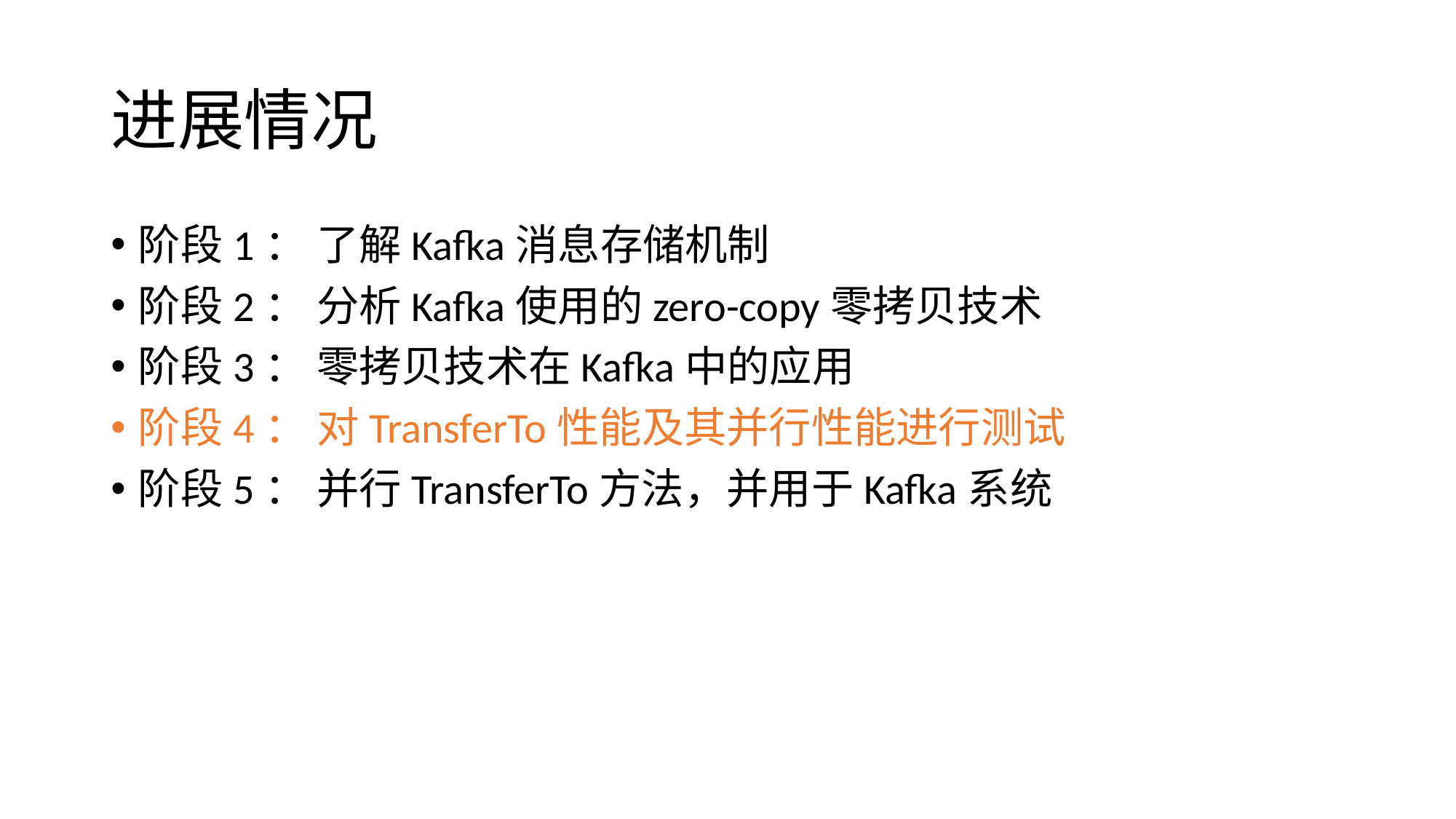

# 进展情况
阶段1： 了解Kafka消息存储机制
阶段2： 分析Kafka使用的zero-copy零拷贝技术
阶段3： 零拷贝技术在Kafka中的应用
阶段4： 对TransferTo性能及其并行性能进行测试
阶段5： 并行TransferTo方法，并用于Kafka系统